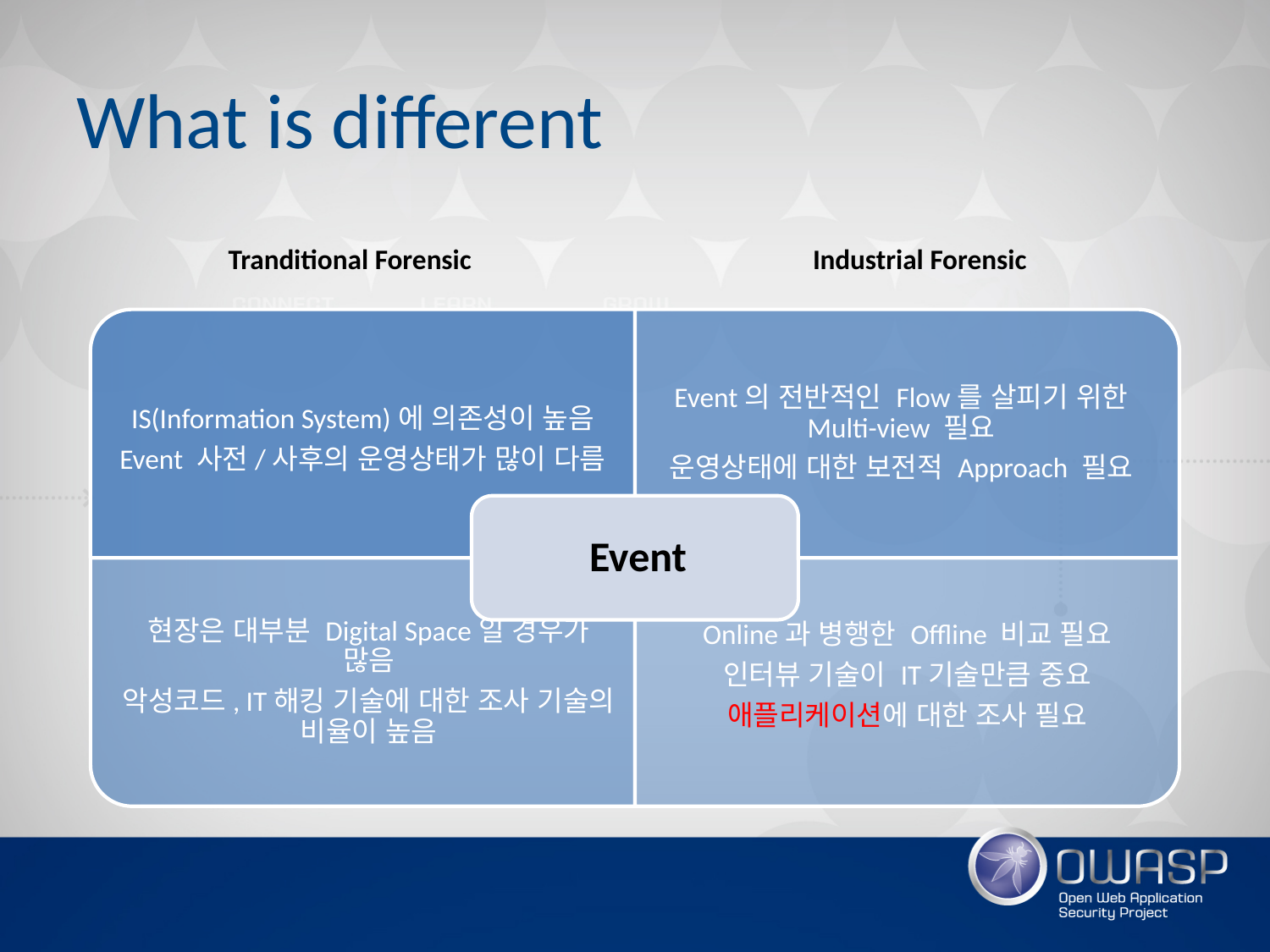

# What is different
Tranditional Forensic
Industrial Forensic
IS(Information System)에 의존성이 높음
Event 사전/사후의 운영상태가 많이 다름
Event의 전반적인 Flow를 살피기 위한 Multi-view 필요
운영상태에 대한 보전적 Approach 필요
현장은 대부분 Digital Space일 경우가 많음
악성코드, IT해킹 기술에 대한 조사 기술의 비율이 높음
Online과 병행한 Offline 비교 필요
인터뷰 기술이 IT기술만큼 중요
애플리케이션에 대한 조사 필요
Event